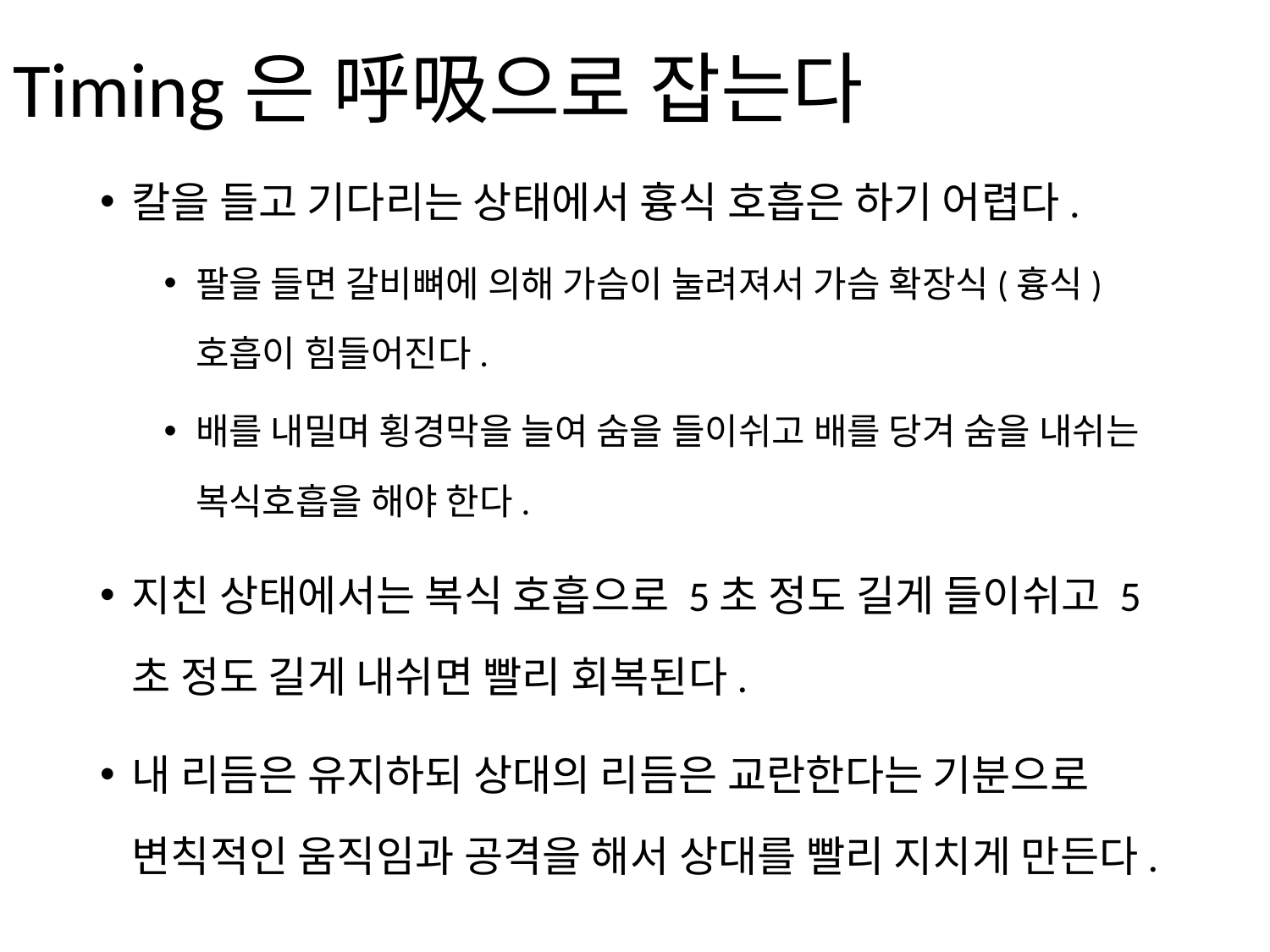

# Timing은 呼吸으로 잡는다
칼을 들고 기다리는 상태에서 흉식 호흡은 하기 어렵다.
팔을 들면 갈비뼈에 의해 가슴이 눌려져서 가슴 확장식(흉식) 호흡이 힘들어진다.
배를 내밀며 횡경막을 늘여 숨을 들이쉬고 배를 당겨 숨을 내쉬는 복식호흡을 해야 한다.
지친 상태에서는 복식 호흡으로 5초 정도 길게 들이쉬고 5초 정도 길게 내쉬면 빨리 회복된다.
내 리듬은 유지하되 상대의 리듬은 교란한다는 기분으로 변칙적인 움직임과 공격을 해서 상대를 빨리 지치게 만든다.